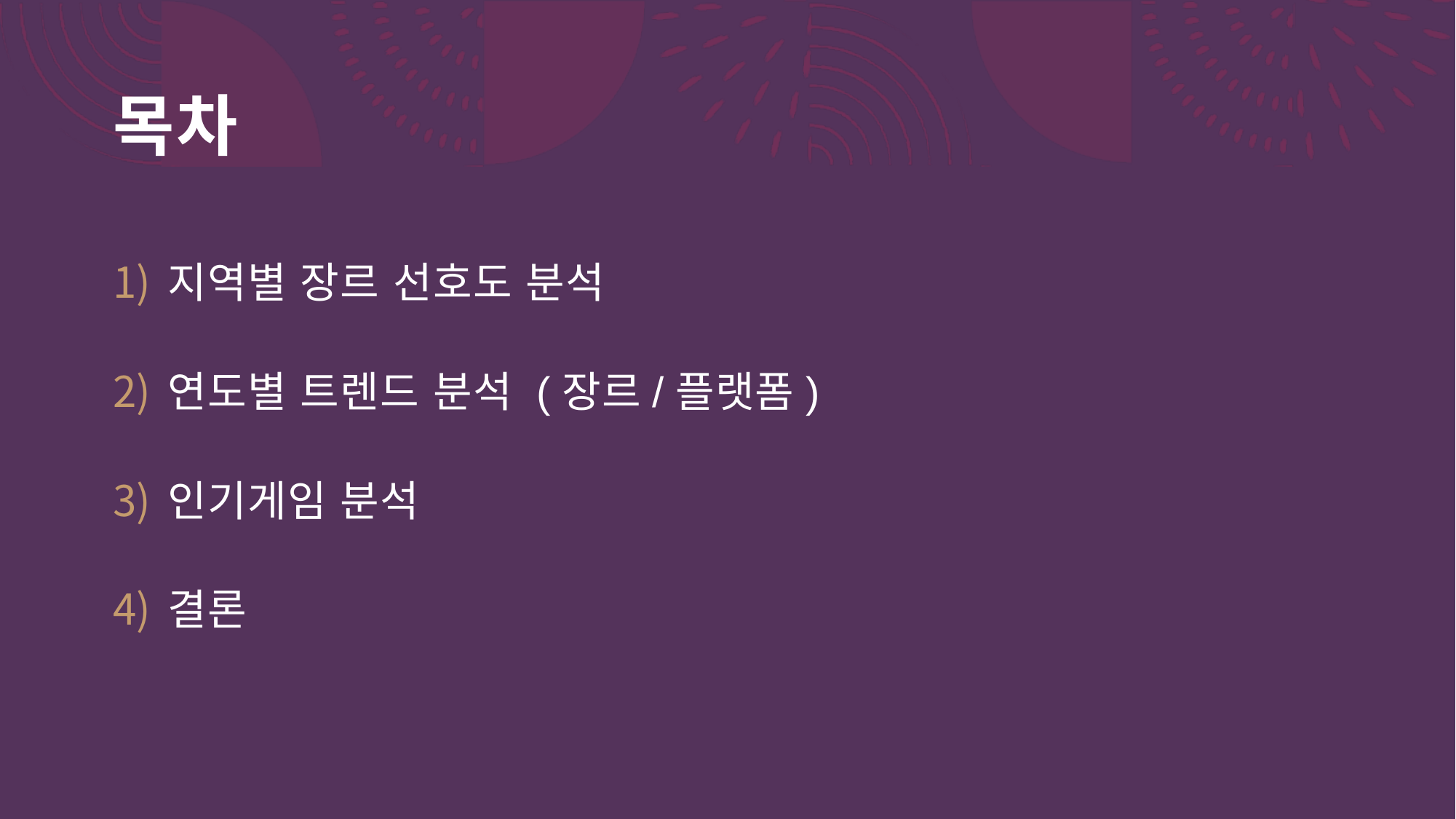

# 목차

지역별 장르 선호도 분석

연도별 트렌드 분석 (장르/플랫폼)

인기게임 분석

결론